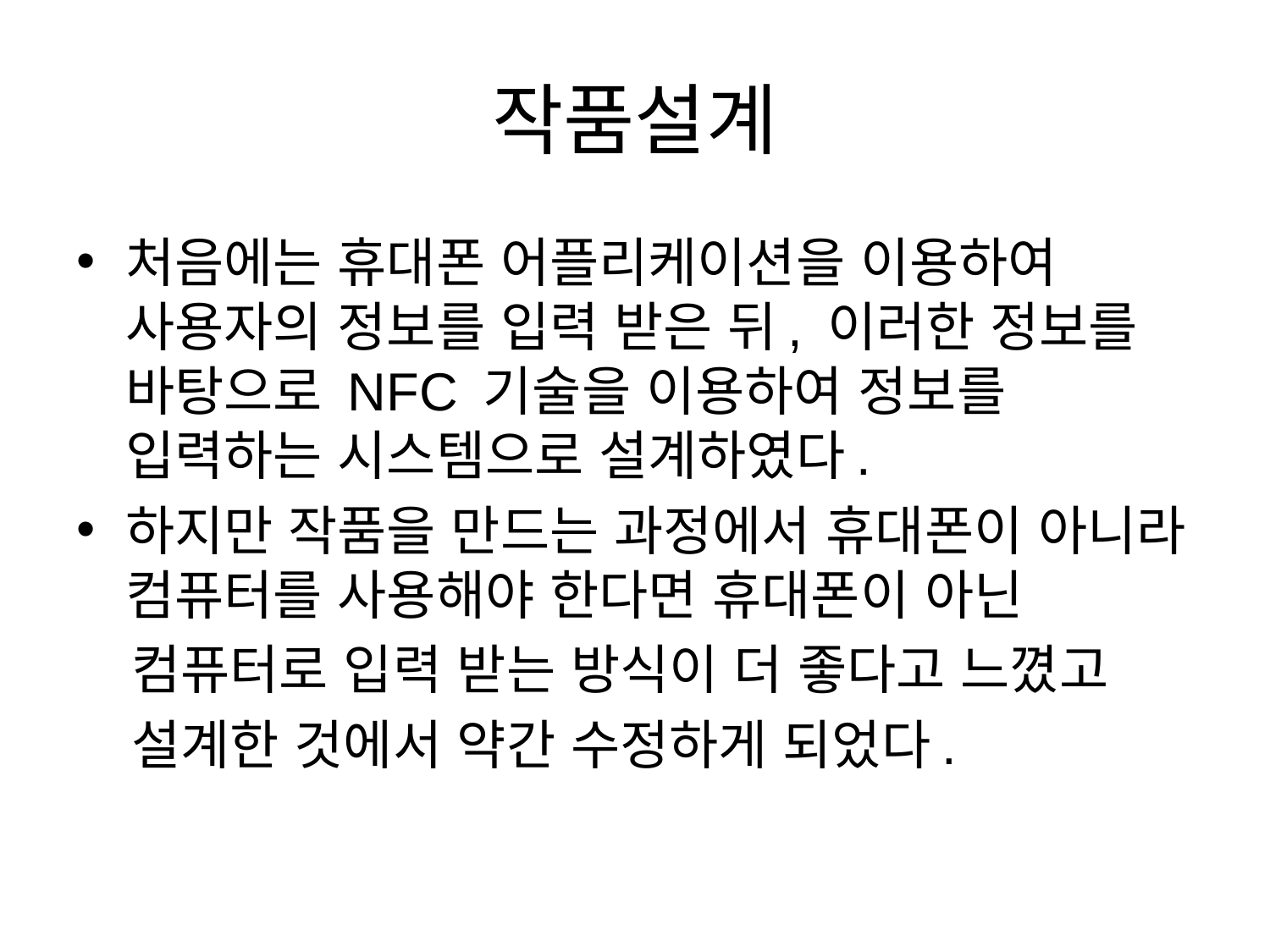

# 작품설계
처음에는 휴대폰 어플리케이션을 이용하여
사용자의 정보를 입력 받은 뒤, 이러한 정보를
바탕으로 NFC 기술을 이용하여 정보를 입력하는 시스템으로 설계하였다.
하지만 작품을 만드는 과정에서 휴대폰이 아니라 컴퓨터를 사용해야 한다면 휴대폰이 아닌
   컴퓨터로 입력 받는 방식이 더 좋다고 느꼈고
   설계한 것에서 약간 수정하게 되었다.